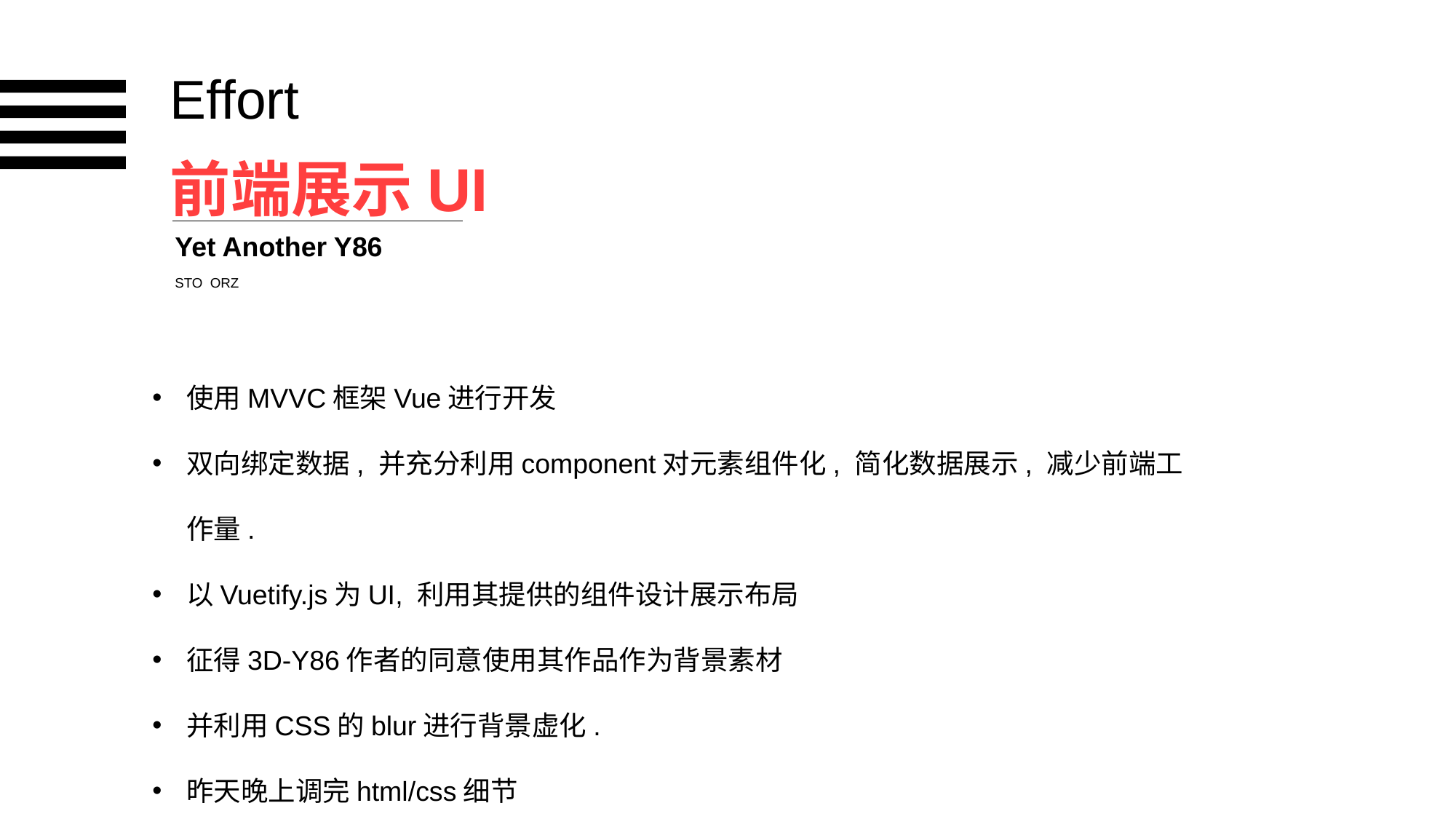

前端展示UI
Effort
STO  ORZ
Yet Another Y86

使用MVVC框架Vue进行开发
双向绑定数据, 并充分利用component对元素组件化, 简化数据展示, 减少前端工作量.
以Vuetify.js为UI, 利用其提供的组件设计展示布局
征得3D-Y86作者的同意使用其作品作为背景素材
并利用CSS的blur进行背景虚化.
昨天晚上调完html/css细节